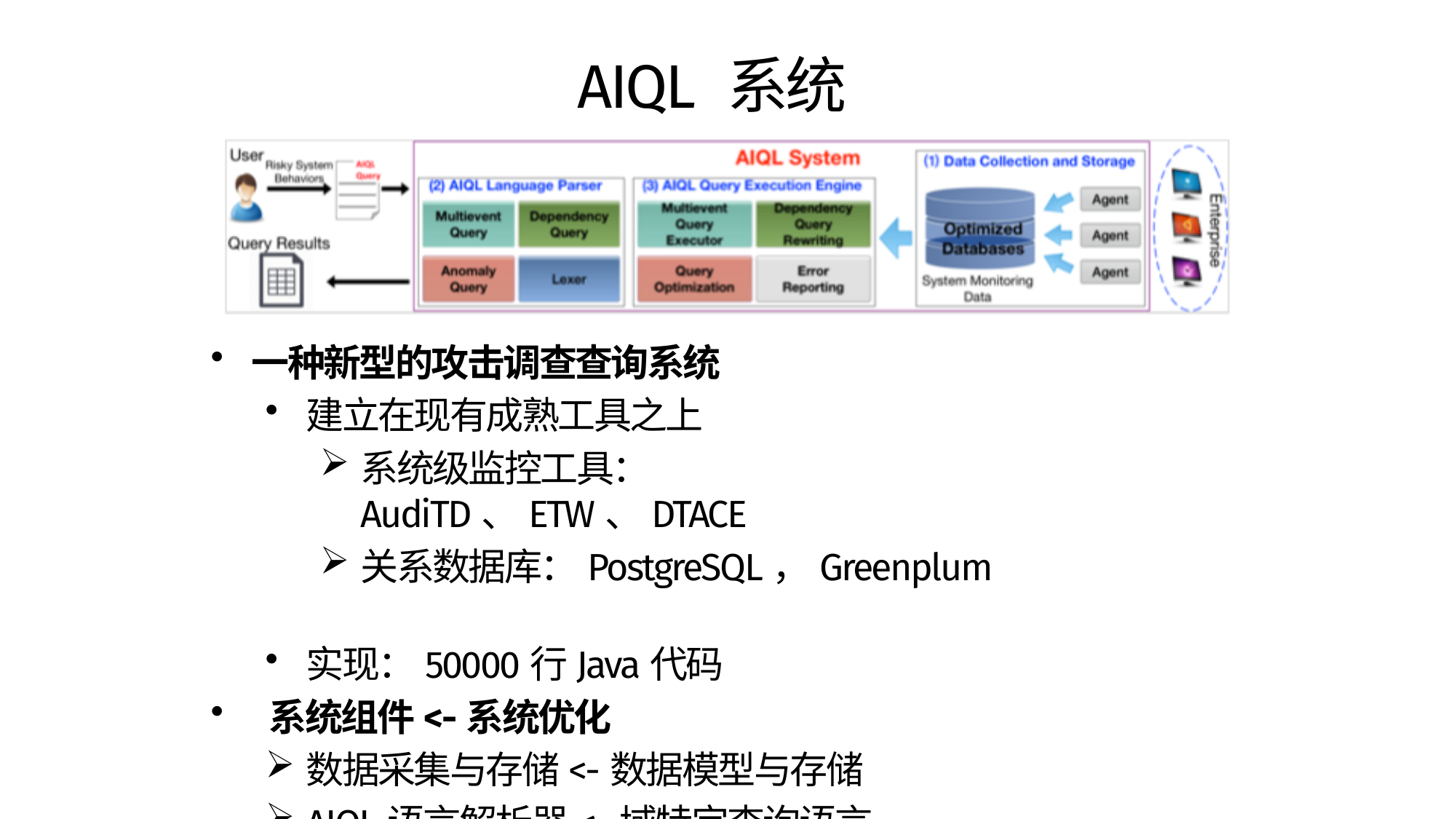

# AIQL 系统

一种新型的攻击调查查询系统
建立在现有成熟工具之上
系统级监控工具：AudiTD、ETW、DTACE
关系数据库：PostgreSQL，Greenplum
实现：50000行Java代码
 系统组件<-系统优化
数据采集与存储<-数据模型与存储
AIQL语言解析器<-域特定查询语言
查询执行引擎<-基于关系的调度